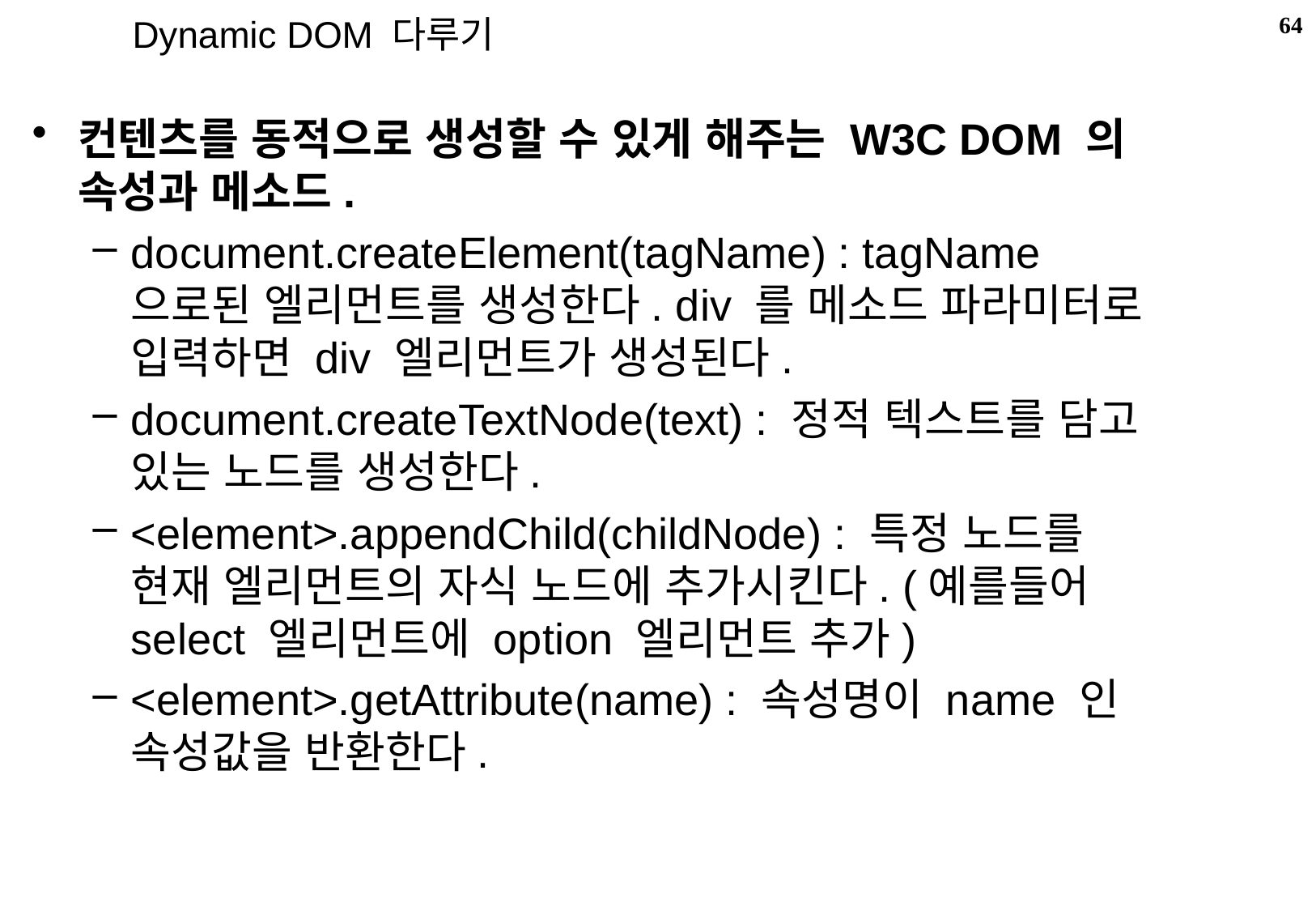

64
Dynamic DOM 다루기
컨텐츠를 동적으로 생성할 수 있게 해주는 W3C DOM 의 속성과 메소드.
document.createElement(tagName) : tagName 으로된 엘리먼트를 생성한다. div 를 메소드 파라미터로 입력하면 div 엘리먼트가 생성된다.
document.createTextNode(text) : 정적 텍스트를 담고 있는 노드를 생성한다.
<element>.appendChild(childNode) : 특정 노드를 현재 엘리먼트의 자식 노드에 추가시킨다. (예를들어 select 엘리먼트에 option 엘리먼트 추가)
<element>.getAttribute(name) : 속성명이 name 인 속성값을 반환한다.